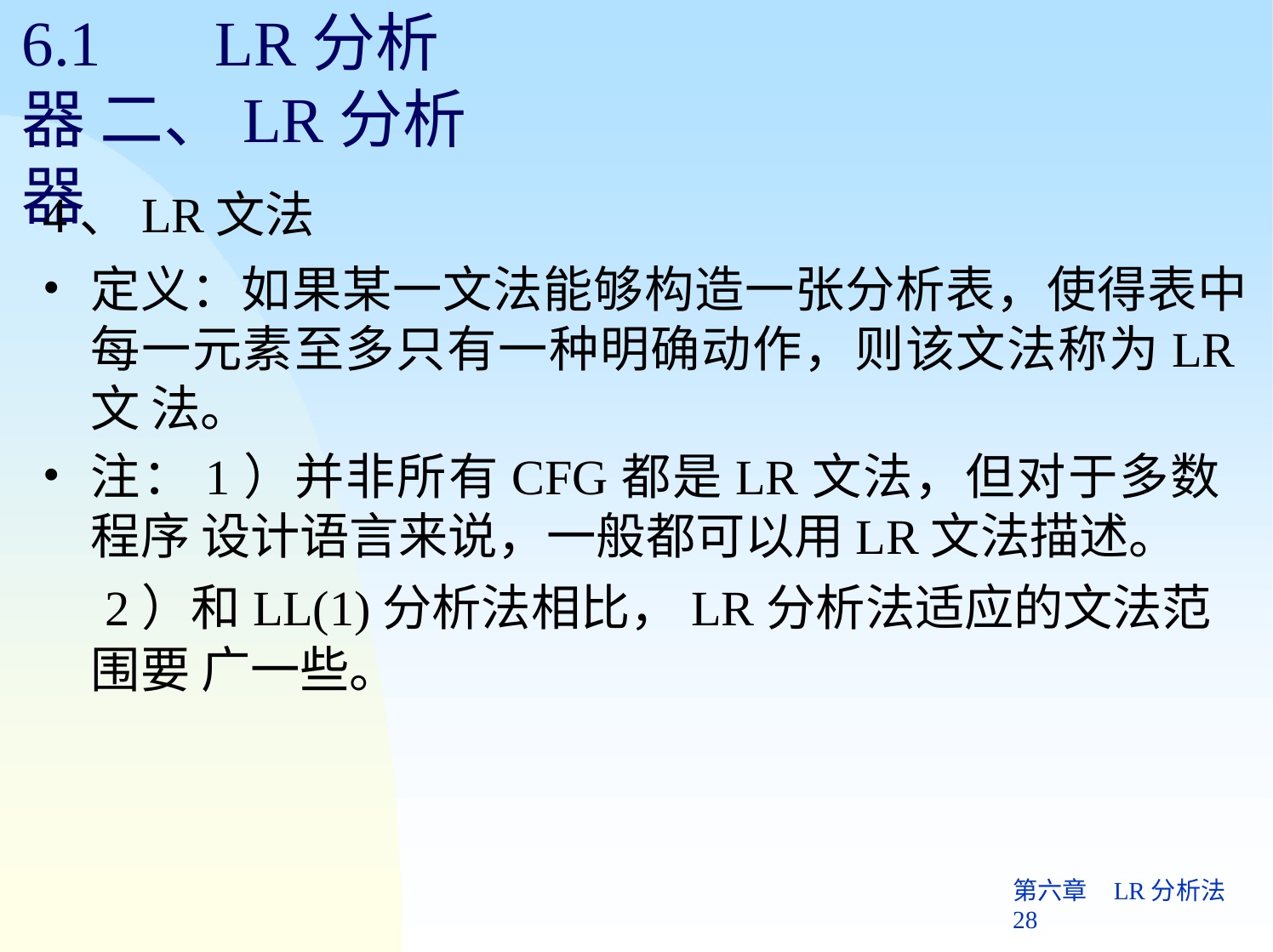

# 6.1	LR分析器 二、LR分析器
4、LR文法
定义：如果某一文法能够构造一张分析表，使得表中 每一元素至多只有一种明确动作，则该文法称为LR文 法。
注：1）并非所有CFG都是LR文法，但对于多数程序 设计语言来说，一般都可以用LR文法描述。
2）和LL(1)分析法相比，LR分析法适应的文法范围要 广一些。
第六章	LR分析法 28